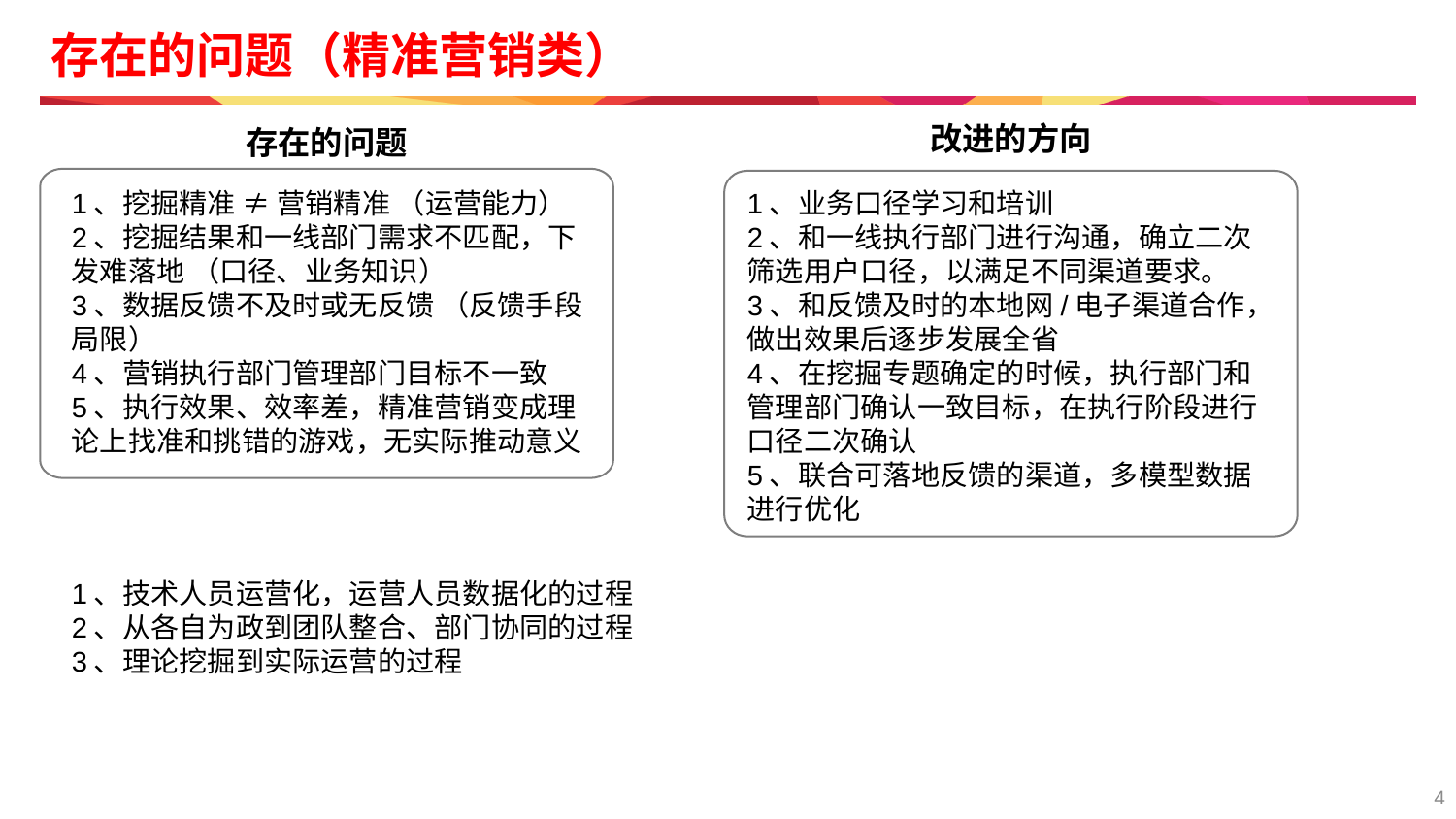

# 存在的问题（精准营销类）
改进的方向
存在的问题

1、挖掘精准 ≠ 营销精准 （运营能力）
2、挖掘结果和一线部门需求不匹配，下发难落地 （口径、业务知识）
3、数据反馈不及时或无反馈 （反馈手段局限）
4、营销执行部门管理部门目标不一致
5、执行效果、效率差，精准营销变成理论上找准和挑错的游戏，无实际推动意义
1、业务口径学习和培训
2、和一线执行部门进行沟通，确立二次筛选用户口径，以满足不同渠道要求。
3、和反馈及时的本地网/电子渠道合作，做出效果后逐步发展全省
4、在挖掘专题确定的时候，执行部门和管理部门确认一致目标，在执行阶段进行口径二次确认
5、联合可落地反馈的渠道，多模型数据进行优化
1、技术人员运营化，运营人员数据化的过程
2、从各自为政到团队整合、部门协同的过程
3、理论挖掘到实际运营的过程
4